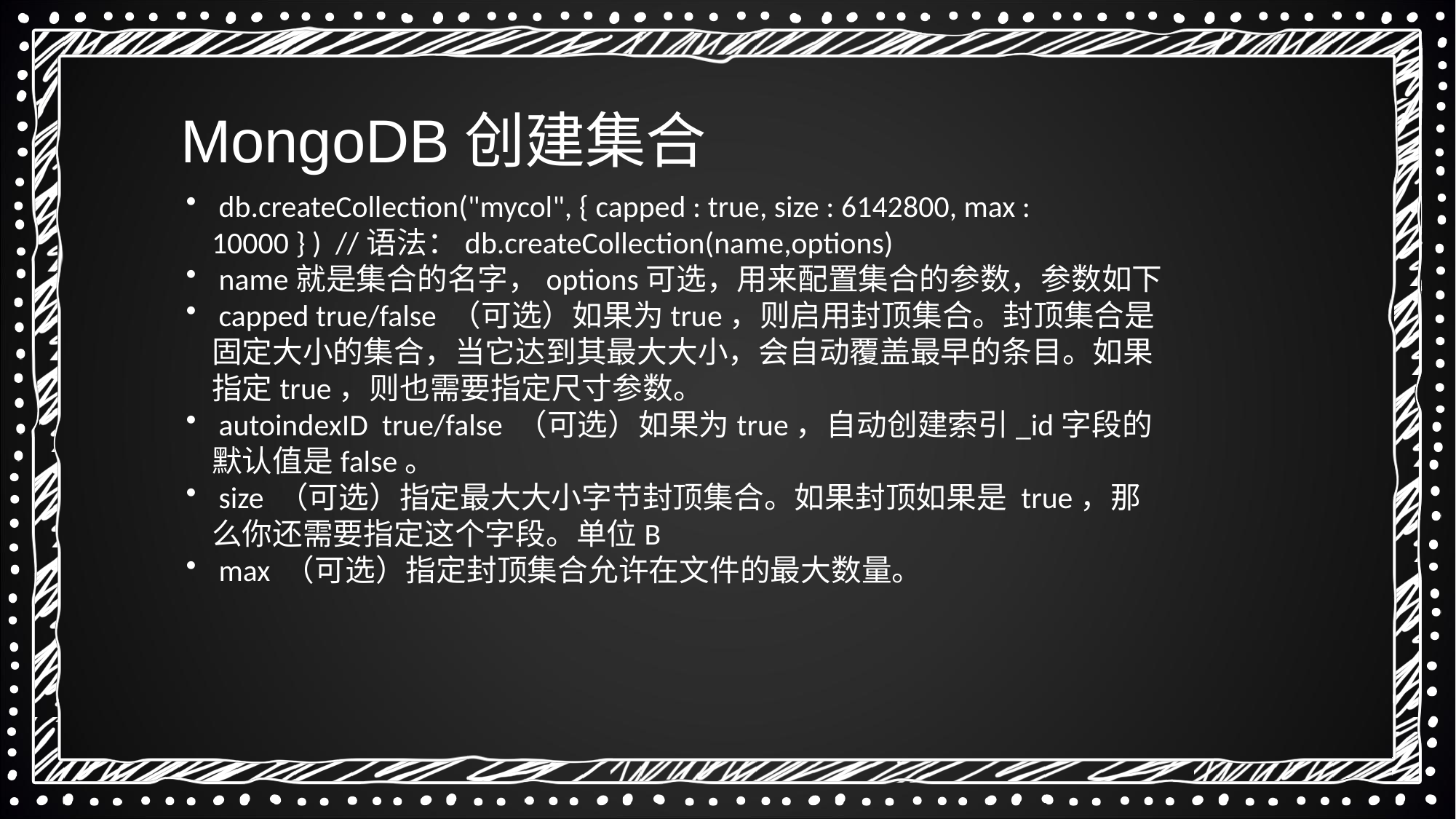

MongoDB创建集合
 db.createCollection("mycol", { capped : true, size : 6142800, max : 10000 } )  //语法：db.createCollection(name,options)
 name就是集合的名字，options可选，用来配置集合的参数，参数如下
 capped true/false （可选）如果为true，则启用封顶集合。封顶集合是固定大小的集合，当它达到其最大大小，会自动覆盖最早的条目。如果指定true，则也需要指定尺寸参数。
 autoindexID  true/false （可选）如果为true，自动创建索引_id字段的默认值是false。
 size （可选）指定最大大小字节封顶集合。如果封顶如果是 true，那么你还需要指定这个字段。单位B
 max （可选）指定封顶集合允许在文件的最大数量。